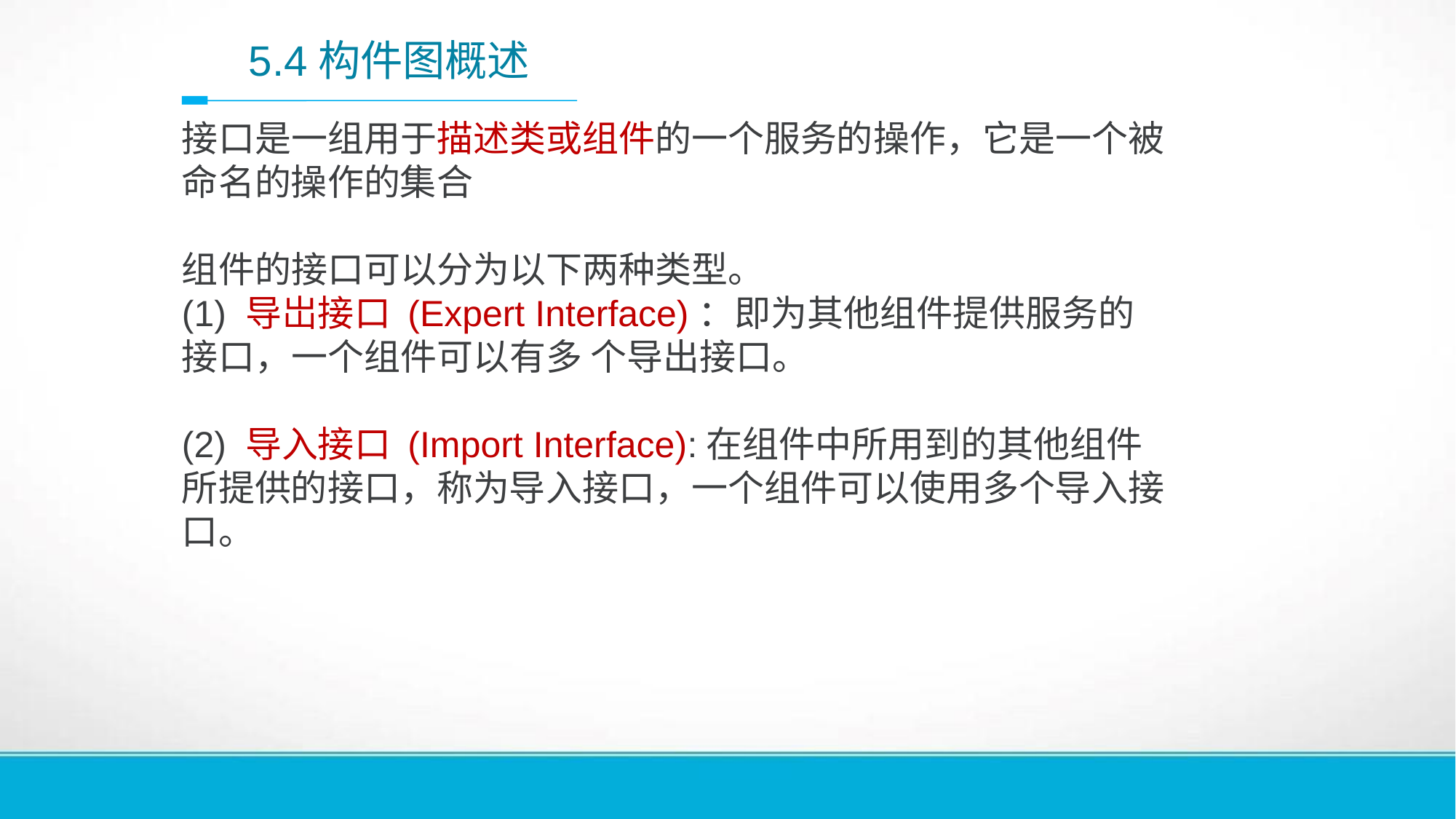

# 5.4构件图概述
接口是一组用于描述类或组件的一个服务的操作，它是一个被命名的操作的集合

组件的接口可以分为以下两种类型。
(1) 导岀接口 (Expert Interface)：即为其他组件提供服务的接口，一个组件可以有多 个导出接口。

(2) 导入接口 (Import Interface):在组件中所用到的其他组件所提供的接口，称为导入接口，一个组件可以使用多个导入接口。